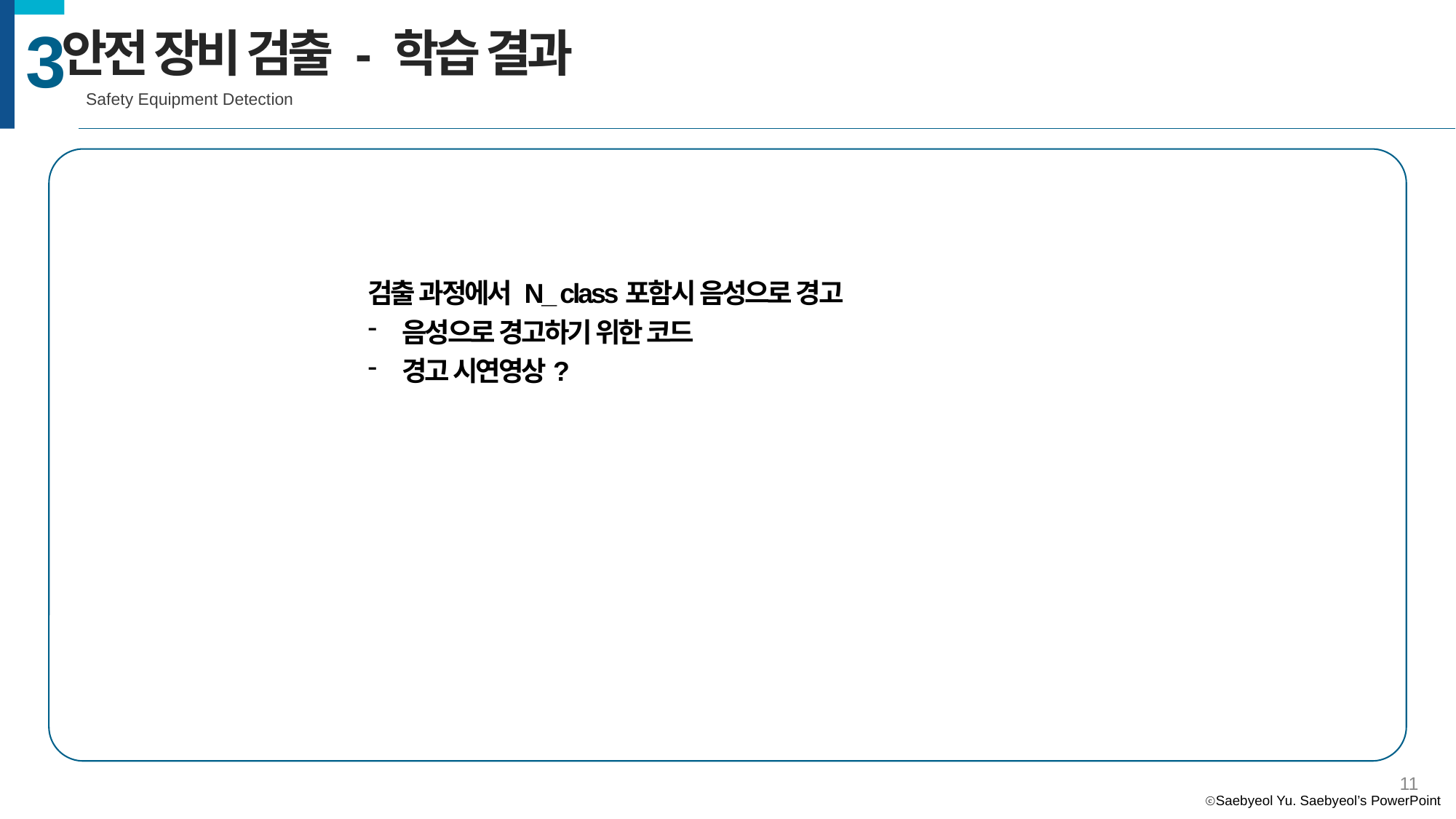

안전 장비 검출 - 학습 결과
Safety Equipment Detection
3

검출 과정에서 N_ class포함시 음성으로 경고
음성으로 경고하기 위한 코드
경고 시연영상?
11